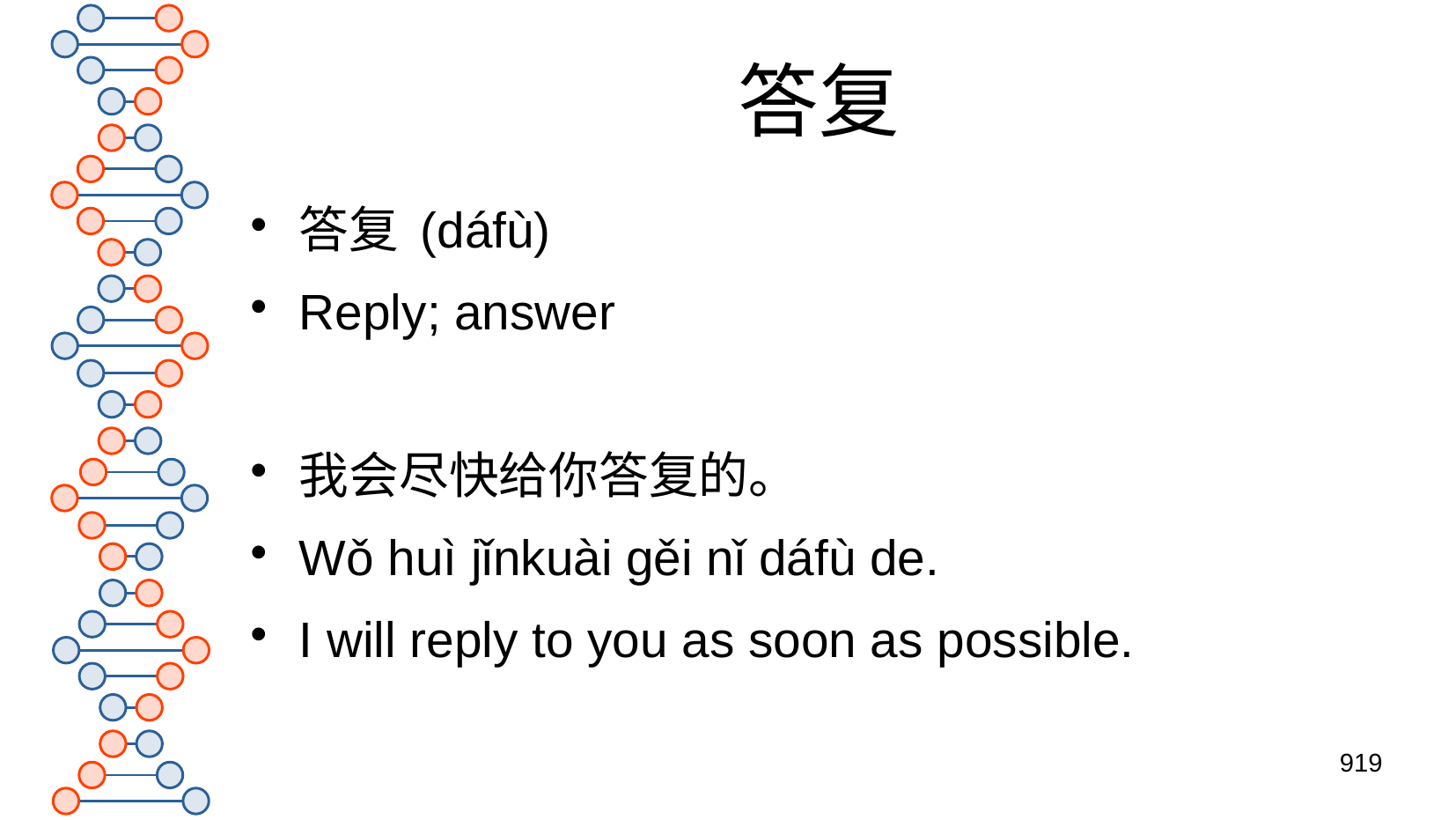

# 答复
答复 (dáfù)
Reply; answer

我会尽快给你答复的。
Wǒ huì jǐnkuài gěi nǐ dáfù de.
I will reply to you as soon as possible.

919